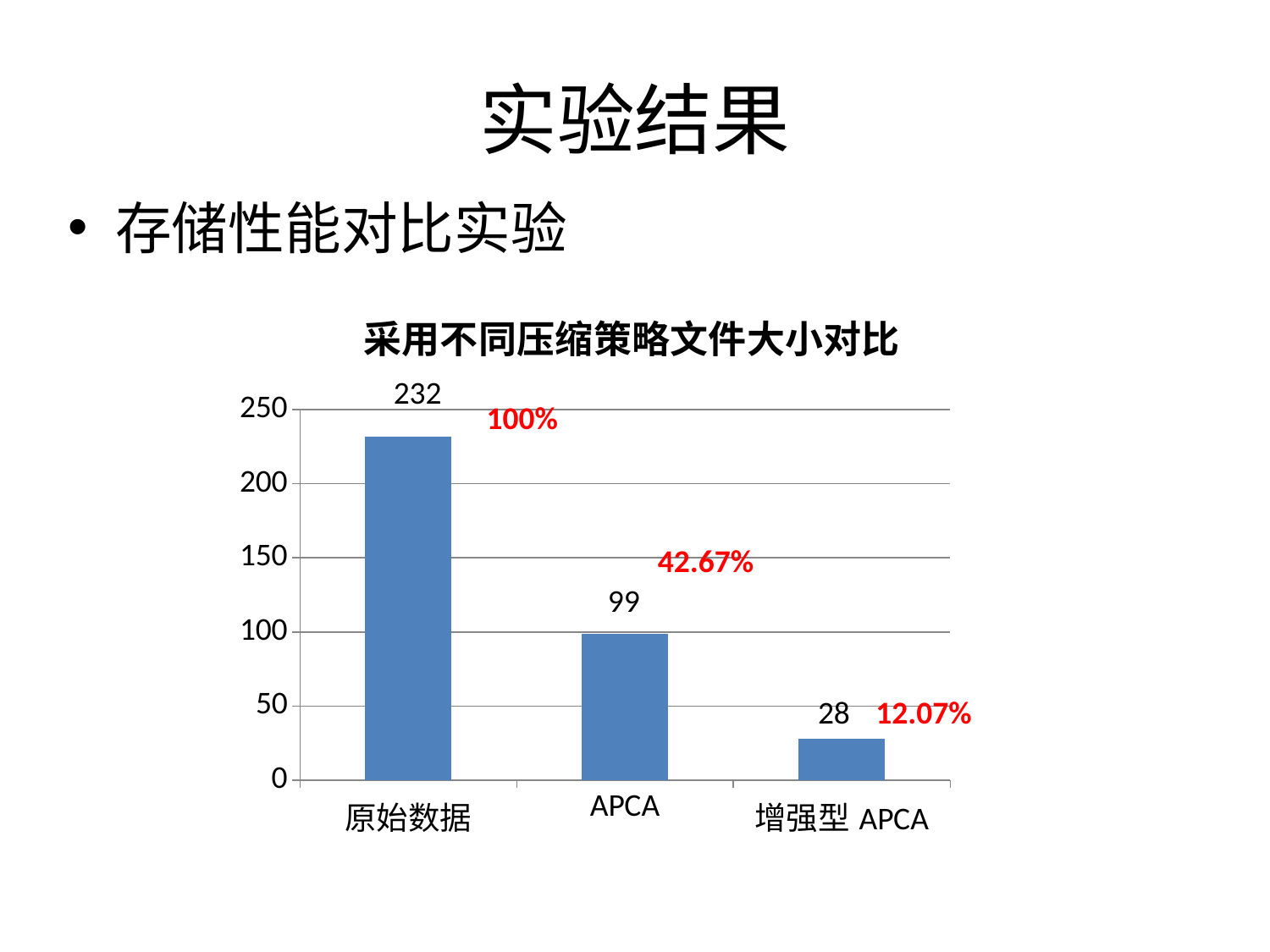

# 实验结果
存储性能对比实验

### Chart: 采用不同压缩策略文件大小对比

| Category | 存储性能对比 |
|---|---|
| 原始数据 | 232.0 |
| APCA | 99.0 |
| 增强型APCA | 28.0 |
232
100%
42.67%
99
28
12.07%